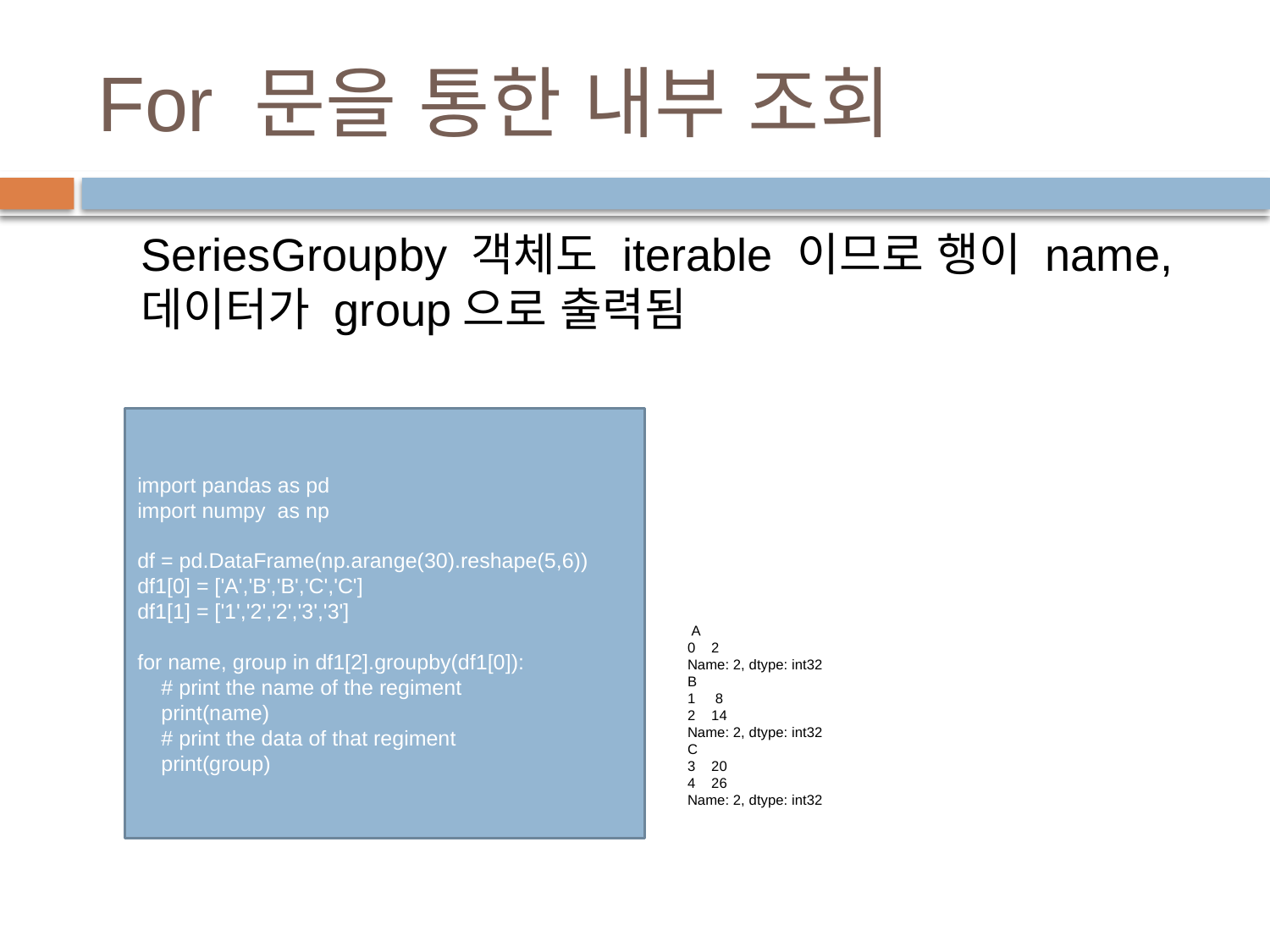

# For 문을 통한 내부 조회
SeriesGroupby 객체도 iterable 이므로 행이 name, 데이터가 group으로 출력됨
import pandas as pd
import numpy  as np

df = pd.DataFrame(np.arange(30).reshape(5,6))
df1[0] = ['A','B','B','C','C']
df1[1] = ['1','2','2','3','3']

for name, group in df1[2].groupby(df1[0]):
    # print the name of the regiment
    print(name)
    # print the data of that regiment
    print(group)
 A
0    2
Name: 2, dtype: int32
B
1     8
2    14
Name: 2, dtype: int32
C
3    20
4    26
Name: 2, dtype: int32